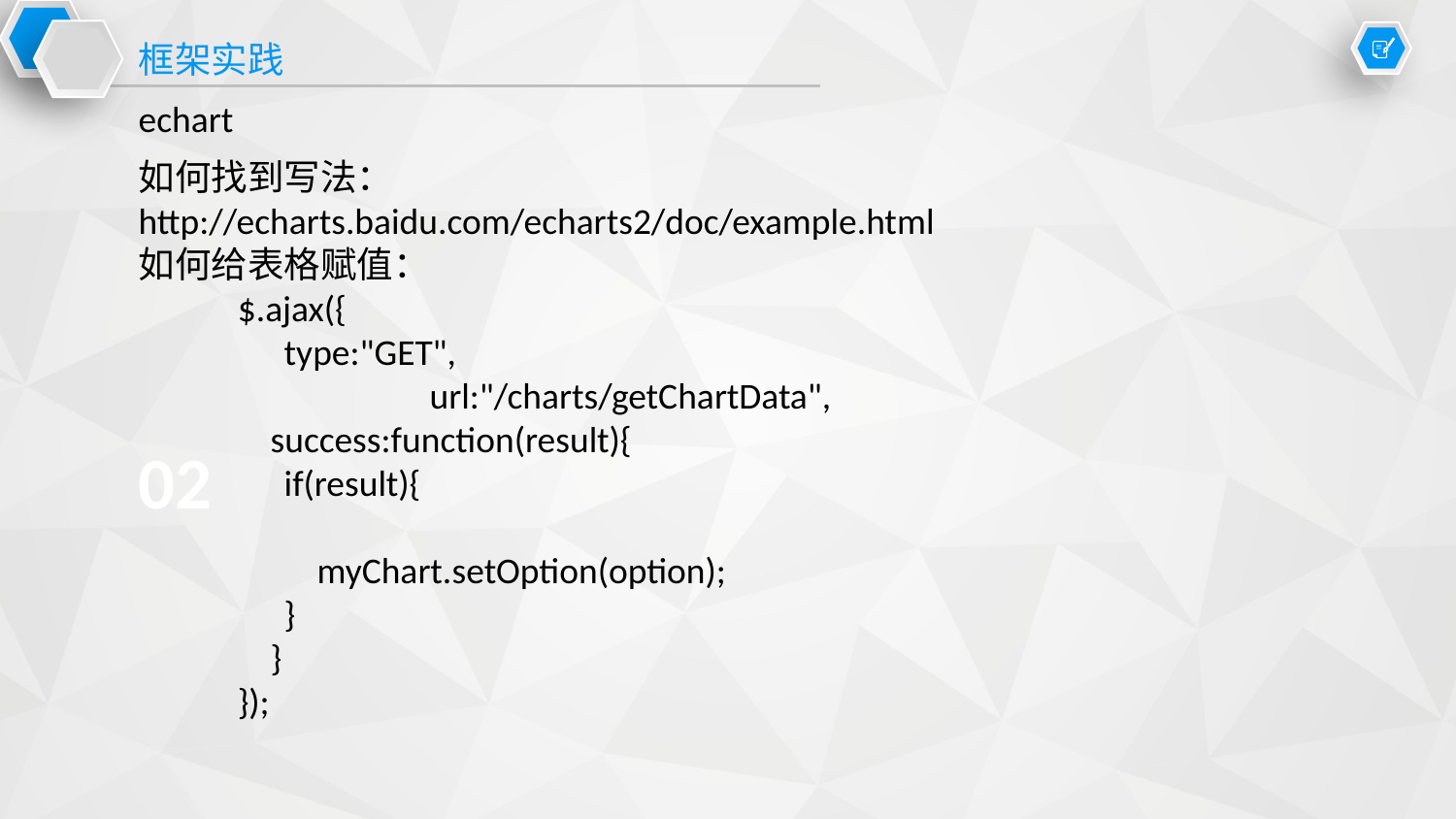

框架实践
echart
如何找到写法：
http://echarts.baidu.com/echarts2/doc/example.html
如何给表格赋值：
            $.ajax({
            	type:"GET",
        		url:"/charts/getChartData",
                success:function(result){
                	if(result){
                	    myChart.setOption(option);
                	}
                }
            });
02